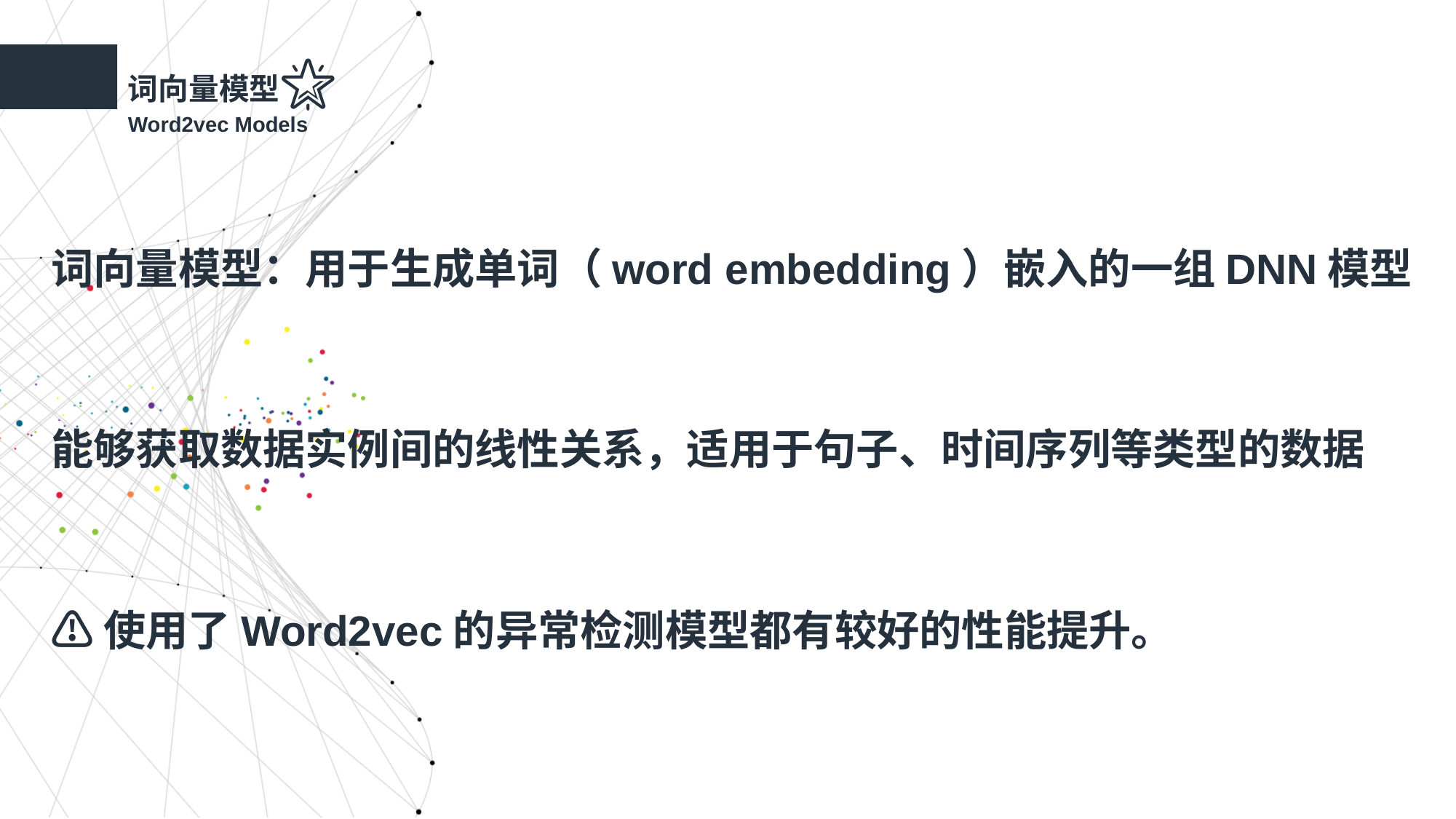

词向量模型🌟
Word2vec Models

词向量模型：用于生成单词（word embedding）嵌入的一组DNN模型
能够获取数据实例间的线性关系，适用于句子、时间序列等类型的数据
⚠️使用了Word2vec的异常检测模型都有较好的性能提升。